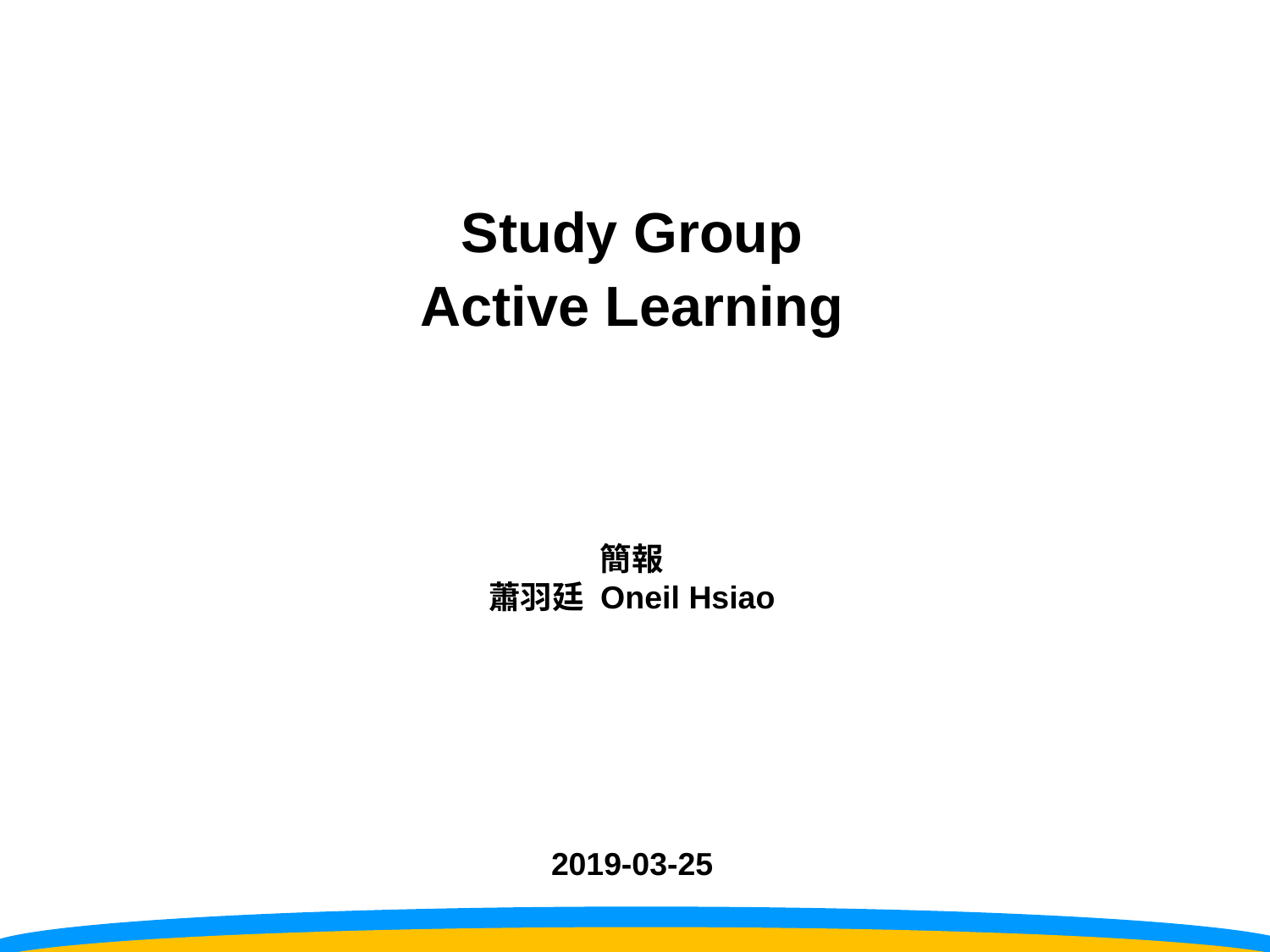

Study Group

簡報
蕭羽廷 Oneil Hsiao

2019-03-25
Active Learning